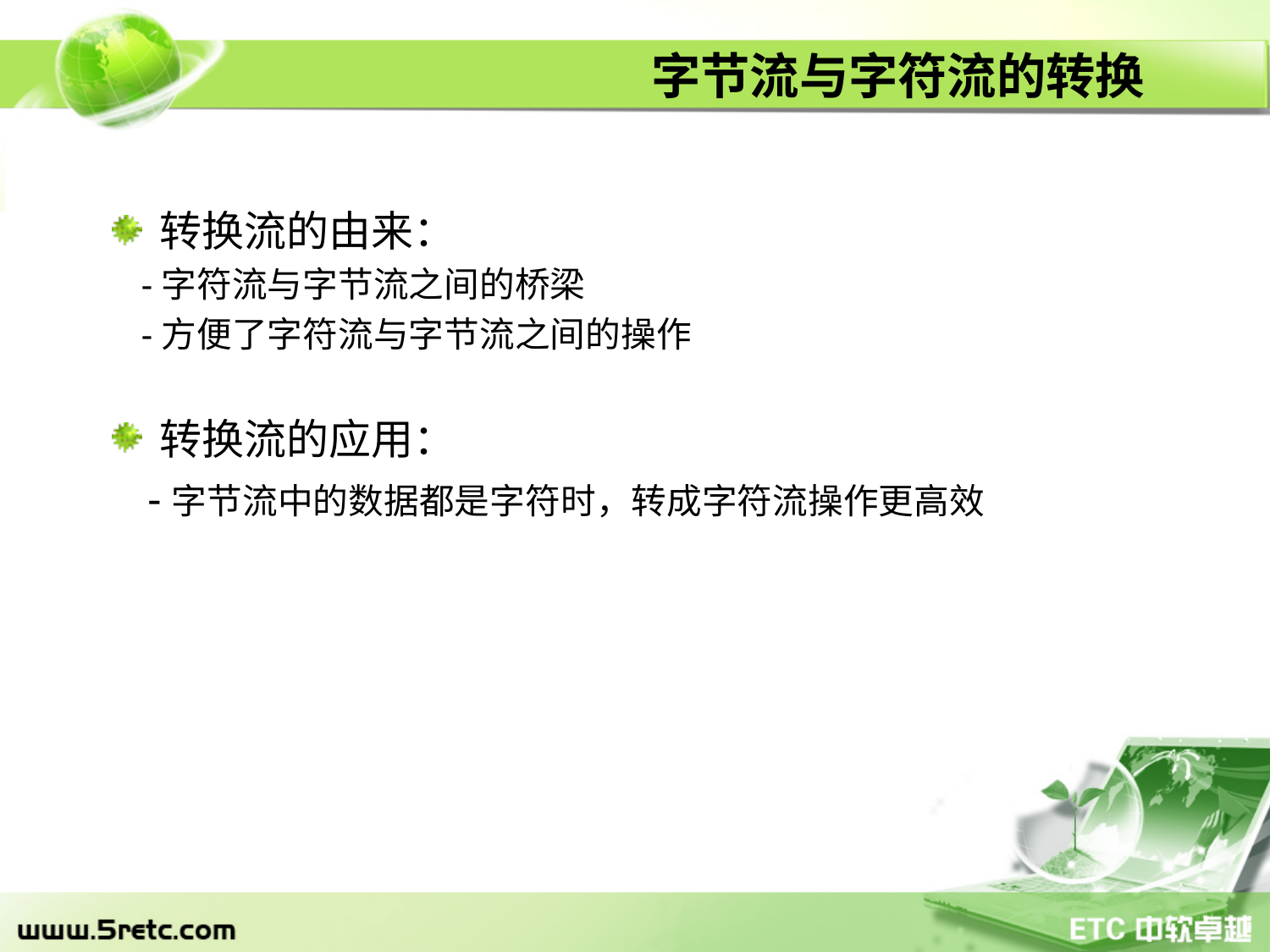

# 字节流与字符流的转换
转换流的由来：
   -字符流与字节流之间的桥梁
   -方便了字符流与字节流之间的操作

转换流的应用：
   -字节流中的数据都是字符时，转成字符流操作更高效